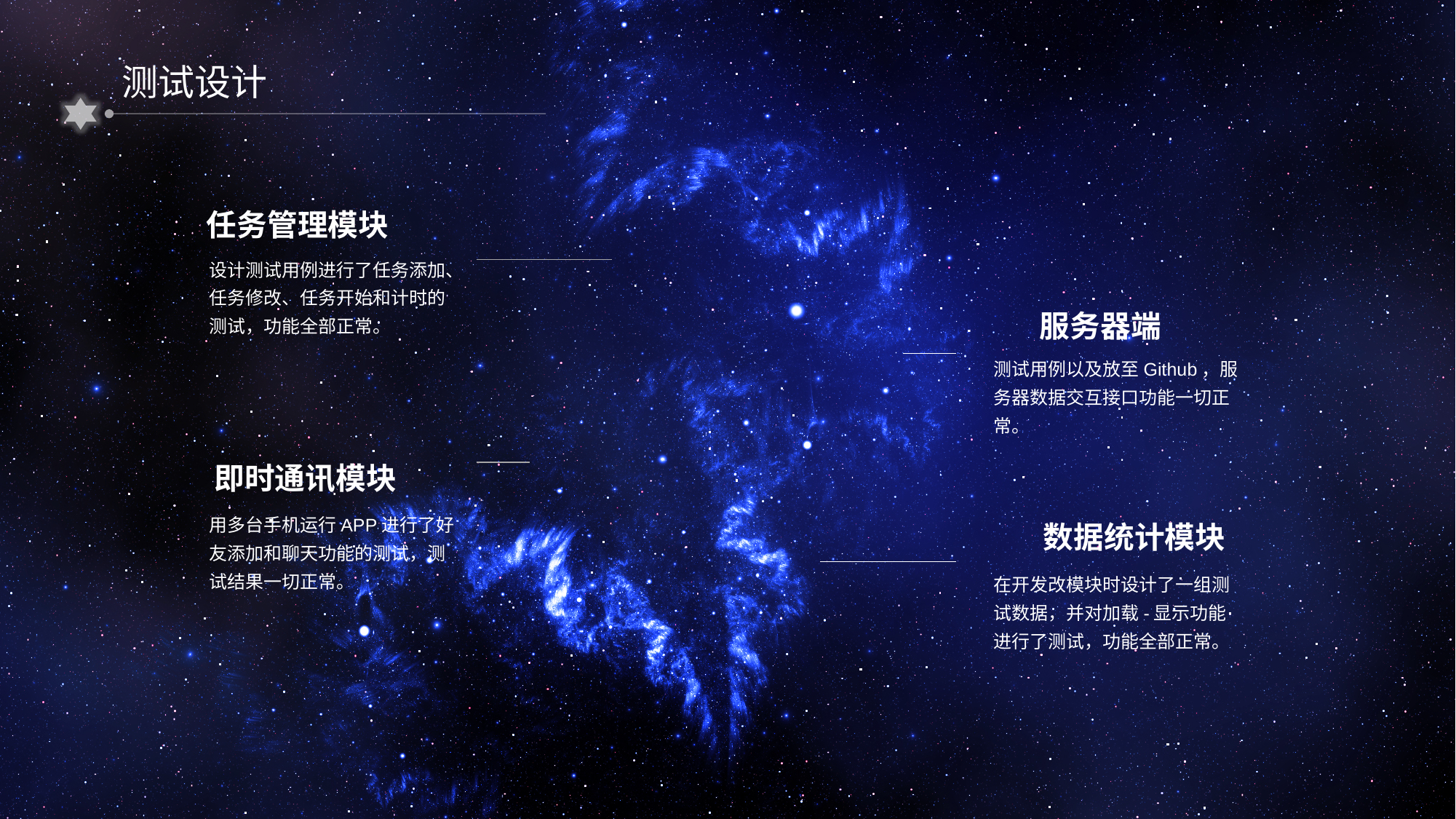

测试设计
任务管理模块
设计测试用例进行了任务添加、任务修改、任务开始和计时的测试，功能全部正常。

服务器端
测试用例以及放至Github，服务器数据交互接口功能一切正常。
即时通讯模块
用多台手机运行APP进行了好友添加和聊天功能的测试，测试结果一切正常。
数据统计模块
在开发改模块时设计了一组测试数据，并对加载-显示功能进行了测试，功能全部正常。